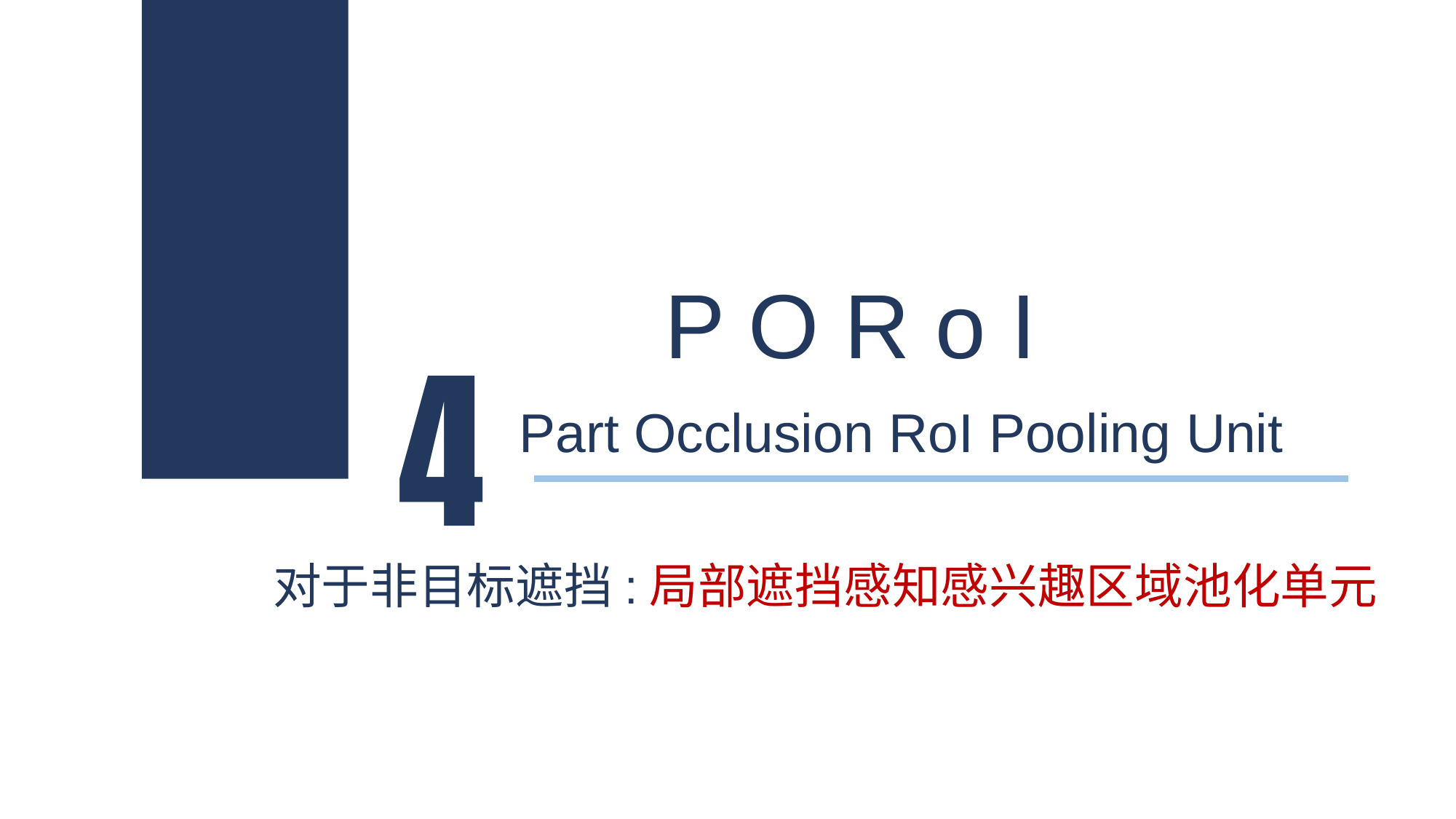

P O R o I
4
Part Occlusion RoI Pooling Unit
对于非目标遮挡:局部遮挡感知感兴趣区域池化单元